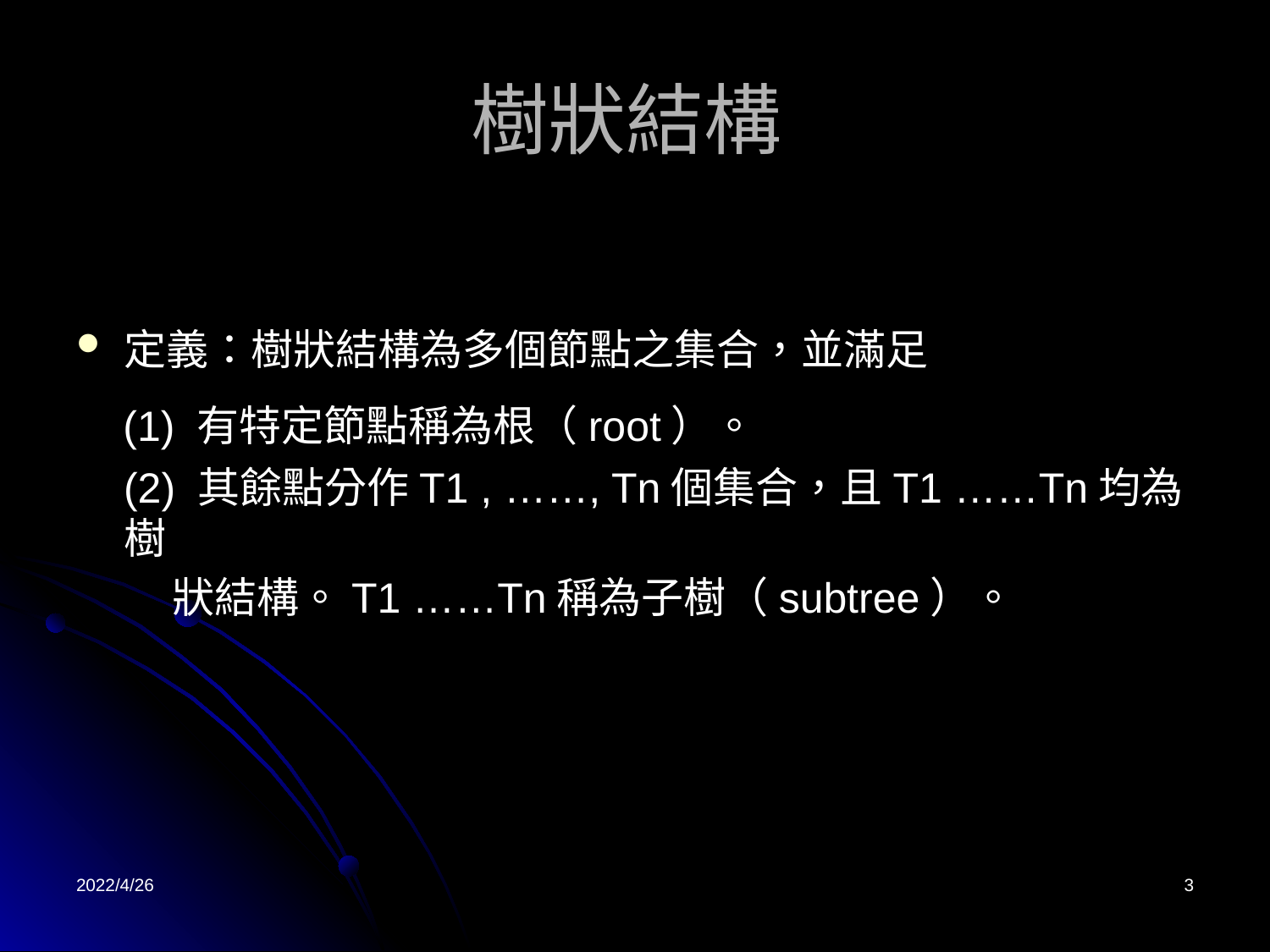

# 樹狀結構
定義：樹狀結構為多個節點之集合，並滿足
   (1) 有特定節點稱為根（root）。
    (2) 其餘點分作T1 , ……, Tn個集合，且T1 ……Tn均為樹
         狀結構。T1 ……Tn稱為子樹（subtree）。
2022/4/26
3